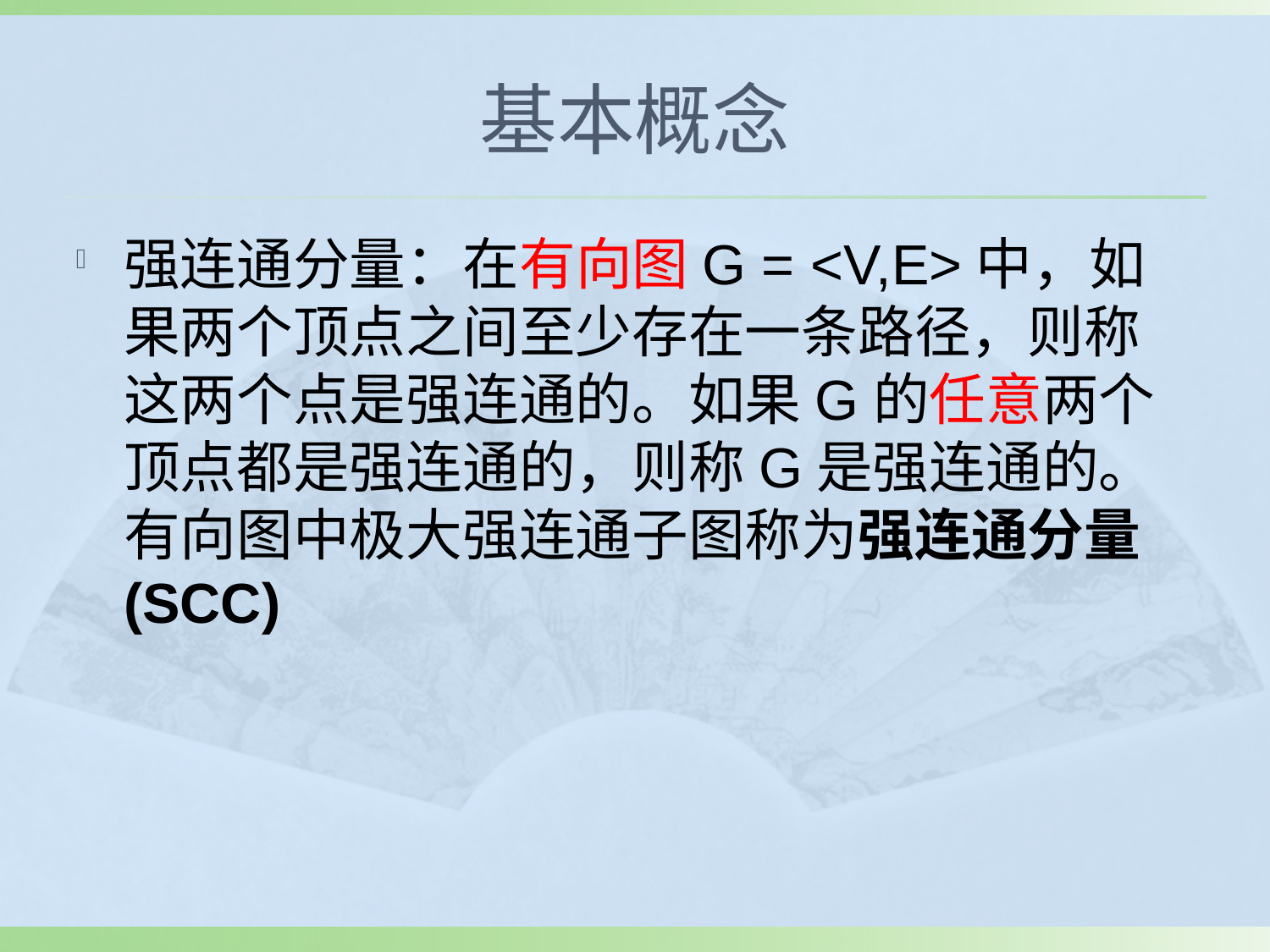

# 基本概念
强连通分量：在有向图G = <V,E>中，如果两个顶点之间至少存在一条路径，则称这两个点是强连通的。如果G的任意两个顶点都是强连通的，则称G是强连通的。有向图中极大强连通子图称为强连通分量(SCC)